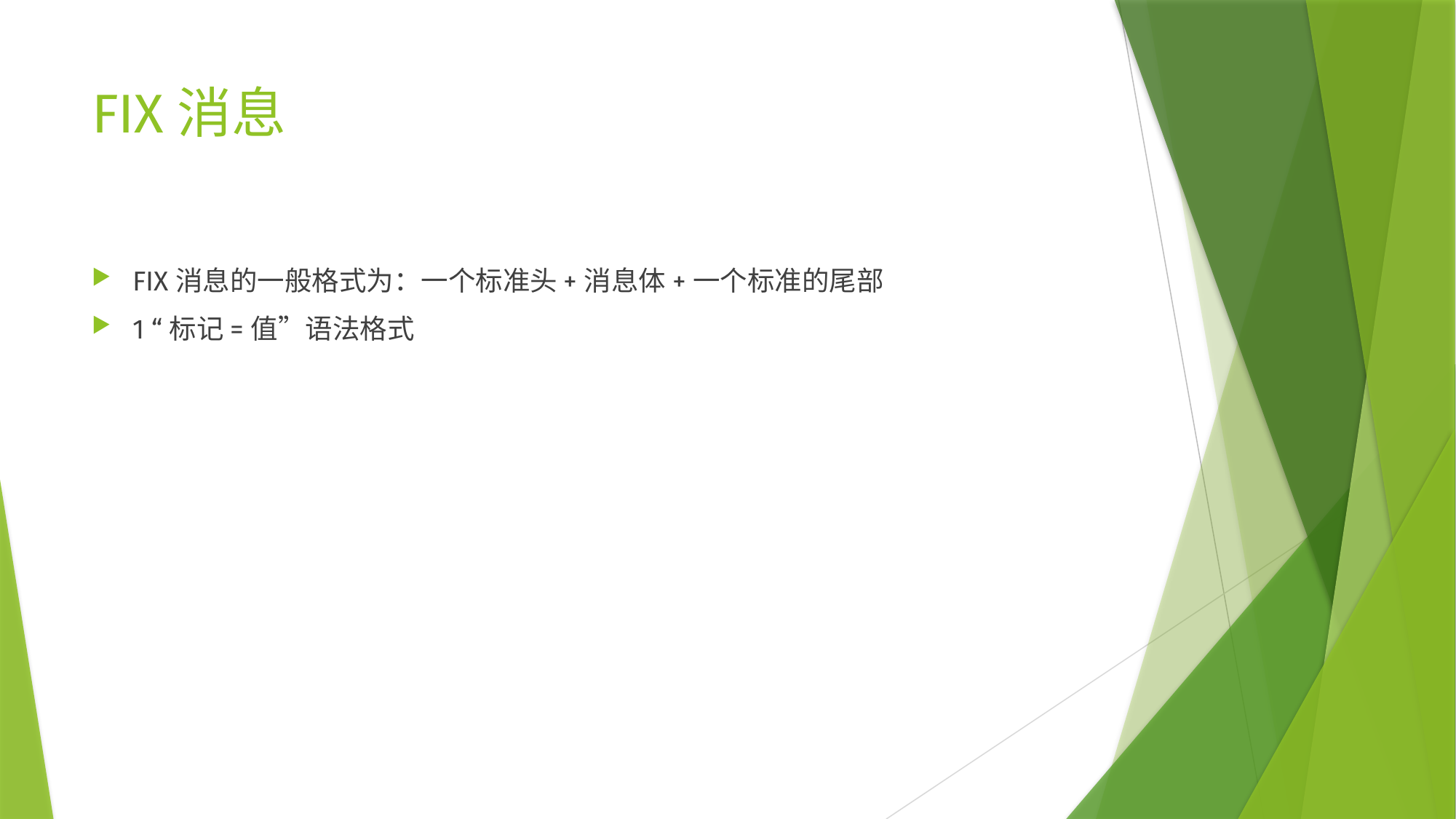

# FIX消息
FIX消息的一般格式为：一个标准头+消息体+一个标准的尾部
1 “标记=值”语法格式